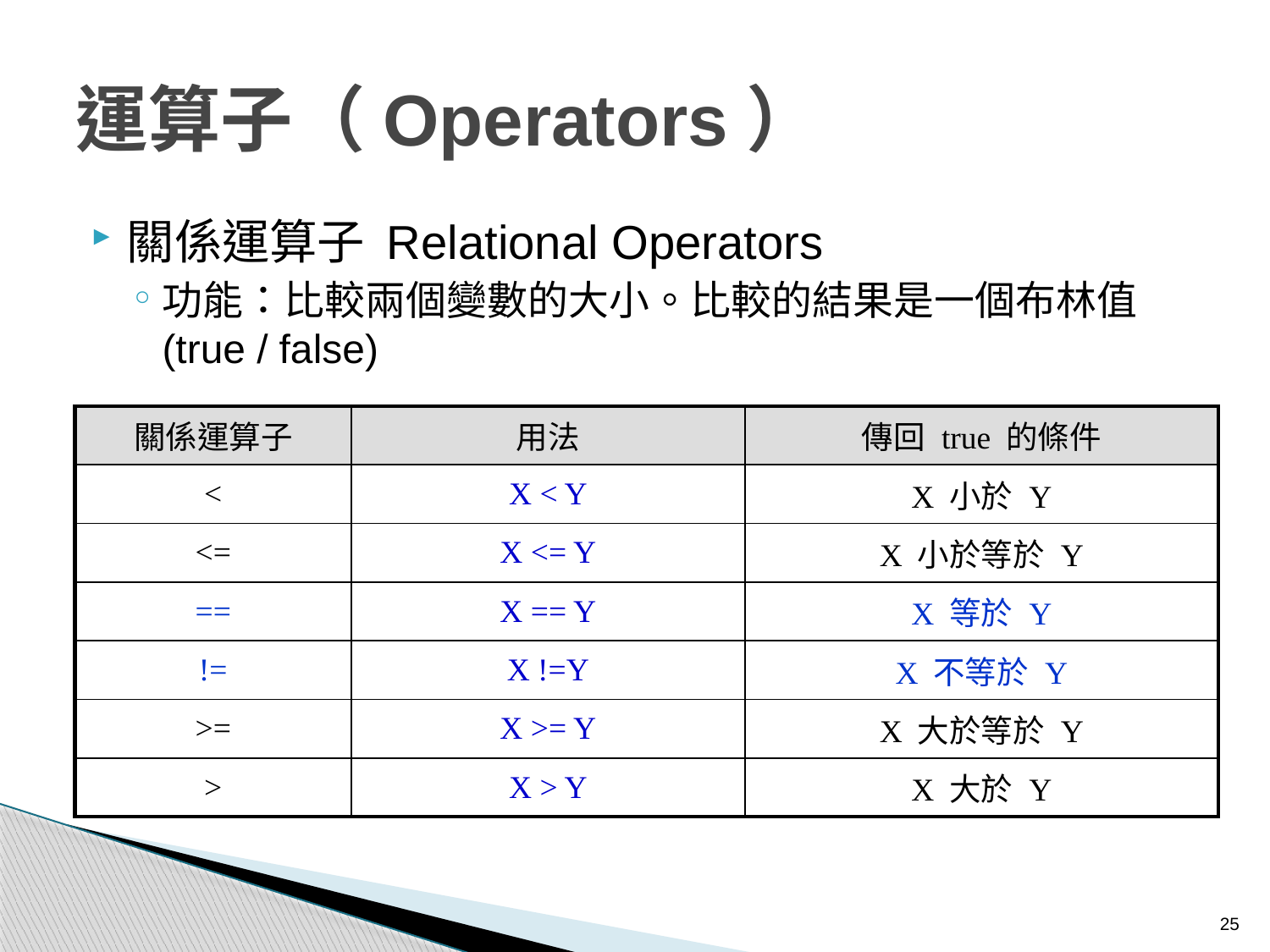

# 運算子（Operators）
關係運算子 Relational Operators
功能：比較兩個變數的大小。比較的結果是一個布林值 (true / false)

| 關係運算子 | 用法 | 傳回 true 的條件 |
| --- | --- | --- |
| < | X < Y | X 小於 Y |
| <= | X <= Y | X 小於等於 Y |
| == | X == Y | X 等於 Y |
| != | X !=Y | X 不等於 Y |
| >= | X >= Y | X 大於等於 Y |
| > | X > Y | X 大於 Y |
25